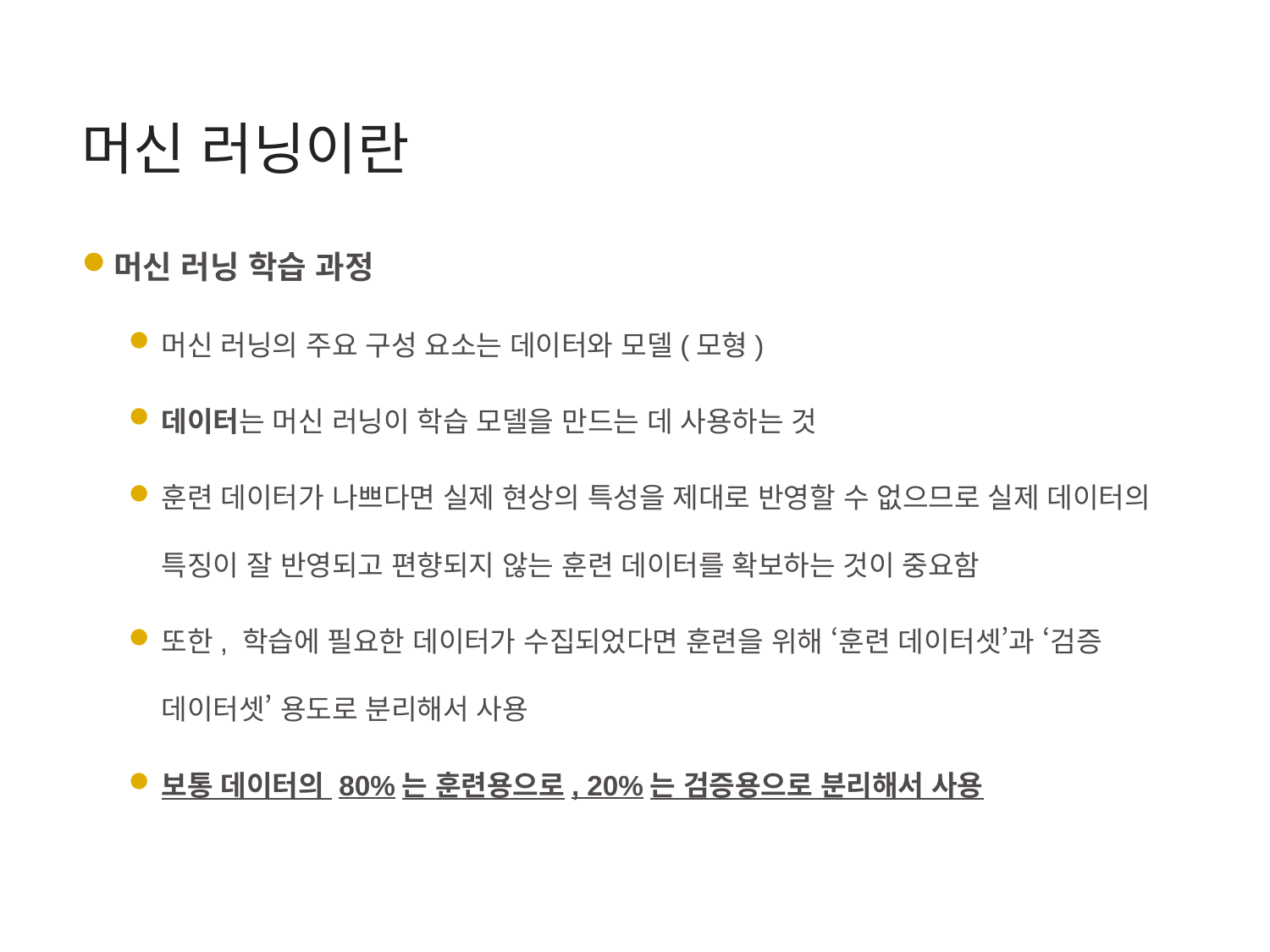

# 머신 러닝이란
머신 러닝 학습 과정
머신 러닝의 주요 구성 요소는 데이터와 모델(모형)
데이터는 머신 러닝이 학습 모델을 만드는 데 사용하는 것
훈련 데이터가 나쁘다면 실제 현상의 특성을 제대로 반영할 수 없으므로 실제 데이터의 특징이 잘 반영되고 편향되지 않는 훈련 데이터를 확보하는 것이 중요함
또한, 학습에 필요한 데이터가 수집되었다면 훈련을 위해 ‘훈련 데이터셋’과 ‘검증 데이터셋’ 용도로 분리해서 사용
보통 데이터의 80%는 훈련용으로, 20%는 검증용으로 분리해서 사용